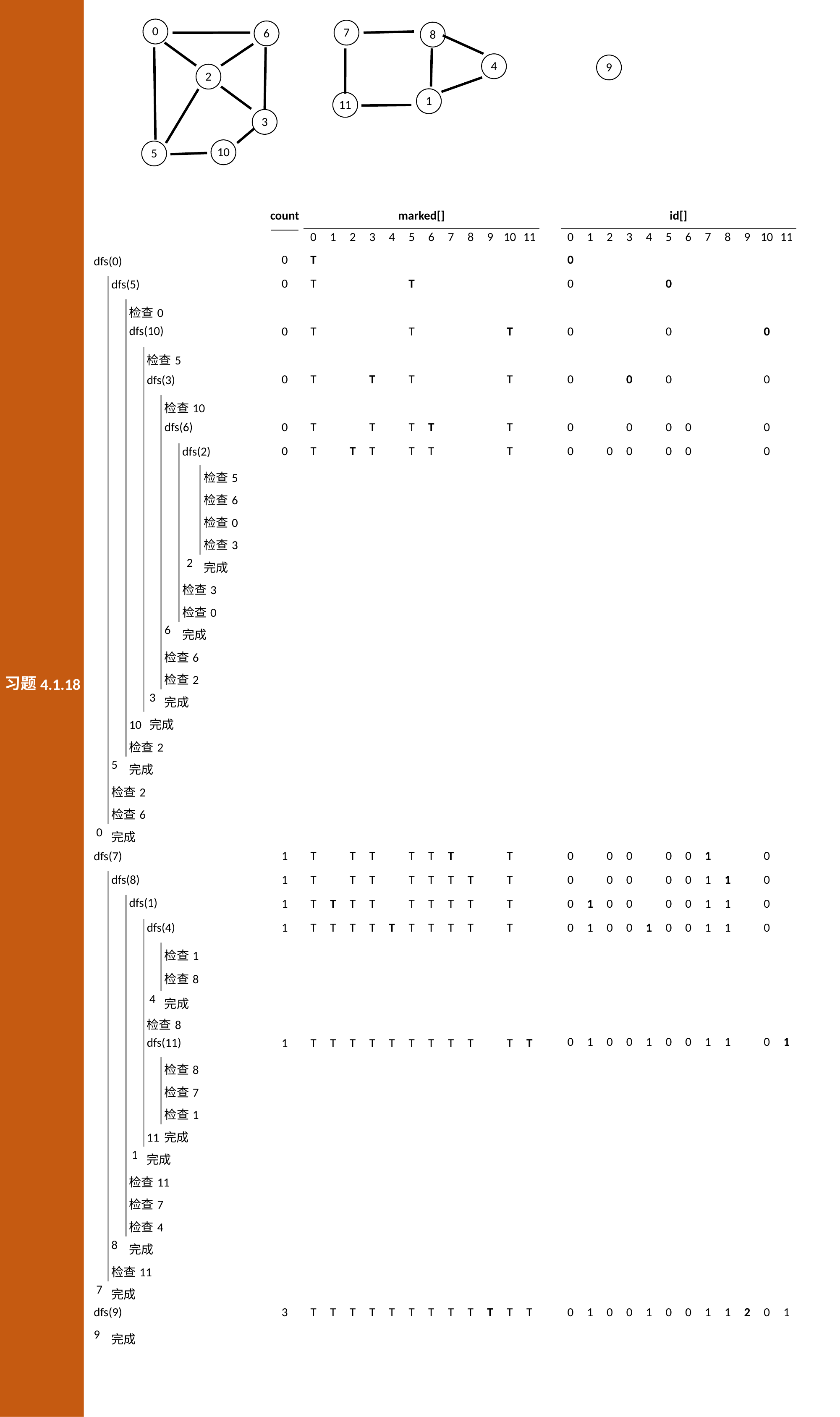

0

7

6
8

4
9

2

1

11

3

10
5
| count | marked[] |  |  |  |  |  |  |  |  |  |  |  |
| --- | --- | --- | --- | --- | --- | --- | --- | --- | --- | --- | --- | --- |
|  | 0 | 1 | 2 | 3 | 4 | 5 | 6 | 7 | 8 | 9 | 10 | 11 |
| 0 | T |  |  |  |  |  |  |  |  |  |  |  |
| 0 | T |  |  |  |  | T |  |  |  |  |  |  |
|  |  |  |  |  |  |  |  |  |  |  |  |  |
| 0 | T |  |  |  |  | T |  |  |  |  | T |  |
|  |  |  |  |  |  |  |  |  |  |  |  |  |
| 0 | T |  |  | T |  | T |  |  |  |  | T |  |
|  |  |  |  |  |  |  |  |  |  |  |  |  |
| 0 | T |  |  | T |  | T | T |  |  |  | T |  |
| 0 | T |  | T | T |  | T | T |  |  |  | T |  |
| id[] |  |  |  |  |  |  |  |  |  |  |  |
| --- | --- | --- | --- | --- | --- | --- | --- | --- | --- | --- | --- |
| 0 | 1 | 2 | 3 | 4 | 5 | 6 | 7 | 8 | 9 | 10 | 11 |
| 0 |  |  |  |  |  |  |  |  |  |  |  |
| 0 |  |  |  |  | 0 |  |  |  |  |  |  |
|  |  |  |  |  |  |  |  |  |  |  |  |
| 0 |  |  |  |  | 0 |  |  |  |  | 0 |  |
|  |  |  |  |  |  |  |  |  |  |  |  |
| 0 |  |  | 0 |  | 0 |  |  |  |  | 0 |  |
|  |  |  |  |  |  |  |  |  |  |  |  |
| 0 |  |  | 0 |  | 0 | 0 |  |  |  | 0 |  |
| 0 |  | 0 | 0 |  | 0 | 0 |  |  |  | 0 |  |
| dfs(0) |  |  |  |  |  |  |  |  |  |
| --- | --- | --- | --- | --- | --- | --- | --- | --- | --- |
|  | dfs(5) |  |  |  |  |  |  |  |  |
|  |  | 检查0 |  |  |  |  |  |  |  |
|  |  | dfs(10) |  |  |  |  |  |  |  |
|  |  |  | 检查5 |  |  |  |  |  |  |
|  |  |  | dfs(3) |  |  |  |  |  |  |
|  |  |  |  | 检查10 |  |  |  |  |  |
|  |  |  |  | dfs(6) |  |  |  |  |  |
|  |  |  |  |  | dfs(2) |  |  |  |  |
|  |  |  |  |  |  | 检查5 |  |  |  |
|  |  |  |  |  |  | 检查6 |  |  |  |
|  |  |  |  |  |  | 检查0 |  |  |  |
|  |  |  |  |  |  | 检查3 |  |  |  |
|  |  |  |  |  | 2 | 完成 |  |  |  |
|  |  |  |  |  | 检查3 |  |  |  |  |
|  |  |  |  |  | 检查0 |  |  |  |  |
|  |  |  |  | 6 | 完成 |  |  |  |  |
|  |  |  |  | 检查6 |  |  |  |  |  |
|  |  |  |  | 检查2 |  |  |  |  |  |
|  |  |  | 3 | 完成 |  |  |  |  |  |
|  |  | 10 完成 |  |  |  |  |  |  |  |
|  |  | 检查2 |  |  |  |  |  |  |  |
|  | 5 | 完成 |  |  |  |  |  |  |  |
|  | 检查2 |  |  |  |  |  |  |  |  |
|  | 检查6 |  |  |  |  |  |  |  |  |
| 0 | 完成 |  |  |  |  |  |  |  |  |
4.1.18
| 1 | T |  | T | T |  | T | T | T |  |  | T |  |
| --- | --- | --- | --- | --- | --- | --- | --- | --- | --- | --- | --- | --- |
| 1 | T |  | T | T |  | T | T | T | T |  | T |  |
| 1 | T | T | T | T |  | T | T | T | T |  | T |  |
| 1 | T | T | T | T | T | T | T | T | T |  | T |  |
|  |  |  |  |  |  |  |  |  |  |  |  |  |
|  |  |  |  |  |  |  |  |  |  |  |  |  |
|  |  |  |  |  |  |  |  |  |  |  |  |  |
|  |  |  |  |  |  |  |  |  |  |  |  |  |
| 1 | T | T | T | T | T | T | T | T | T |  | T | T |
| 0 |  | 0 | 0 |  | 0 | 0 | 1 |  |  | 0 |  |
| --- | --- | --- | --- | --- | --- | --- | --- | --- | --- | --- | --- |
| 0 |  | 0 | 0 |  | 0 | 0 | 1 | 1 |  | 0 |  |
| 0 | 1 | 0 | 0 |  | 0 | 0 | 1 | 1 |  | 0 |  |
| 0 | 1 | 0 | 0 | 1 | 0 | 0 | 1 | 1 |  | 0 |  |
|  |  |  |  |  |  |  |  |  |  |  |  |
|  |  |  |  |  |  |  |  |  |  |  |  |
|  |  |  |  |  |  |  |  |  |  |  |  |
|  |  |  |  |  |  |  |  |  |  |  |  |
| 0 | 1 | 0 | 0 | 1 | 0 | 0 | 1 | 1 |  | 0 | 1 |
| dfs(7) |  |  |  |  |  |  |  |
| --- | --- | --- | --- | --- | --- | --- | --- |
|  | dfs(8) |  |  |  |  |  |  |
|  |  | dfs(1) |  |  |  |  |  |
|  |  |  | dfs(4) |  |  |  |  |
|  |  |  |  | 检查1 |  |  |  |
|  |  |  |  | 检查8 |  |  |  |
|  |  |  | 4 | 完成 |  |  |  |
|  |  |  | 检查8 |  |  |  |  |
|  |  |  | dfs(11) |  |  |  |  |
|  |  |  |  | 检查8 |  |  |  |
|  |  |  |  | 检查7 |  |  |  |
|  |  |  |  | 检查1 |  |  |  |
|  |  |  | 11 完成 |  |  |  |  |
|  |  | 1 | 完成 |  |  |  |  |
|  |  | 检查11 |  |  |  |  |  |
|  |  | 检查7 |  |  |  |  |  |
|  |  | 检查4 |  |  |  |  |  |
|  | 8 | 完成 |  |  |  |  |  |
|  | 检查11 |  |  |  |  |  |  |
| 7 | 完成 |  |  |  |  |  |  |
| dfs(9) |  |  |  |  |  |  |  |
| 9 | 完成 |  |  |  |  |  |  |
| 3 | T | T | T | T | T | T | T | T | T | T | T | T |
| --- | --- | --- | --- | --- | --- | --- | --- | --- | --- | --- | --- | --- |
| 0 | 1 | 0 | 0 | 1 | 0 | 0 | 1 | 1 | 2 | 0 | 1 |
| --- | --- | --- | --- | --- | --- | --- | --- | --- | --- | --- | --- |